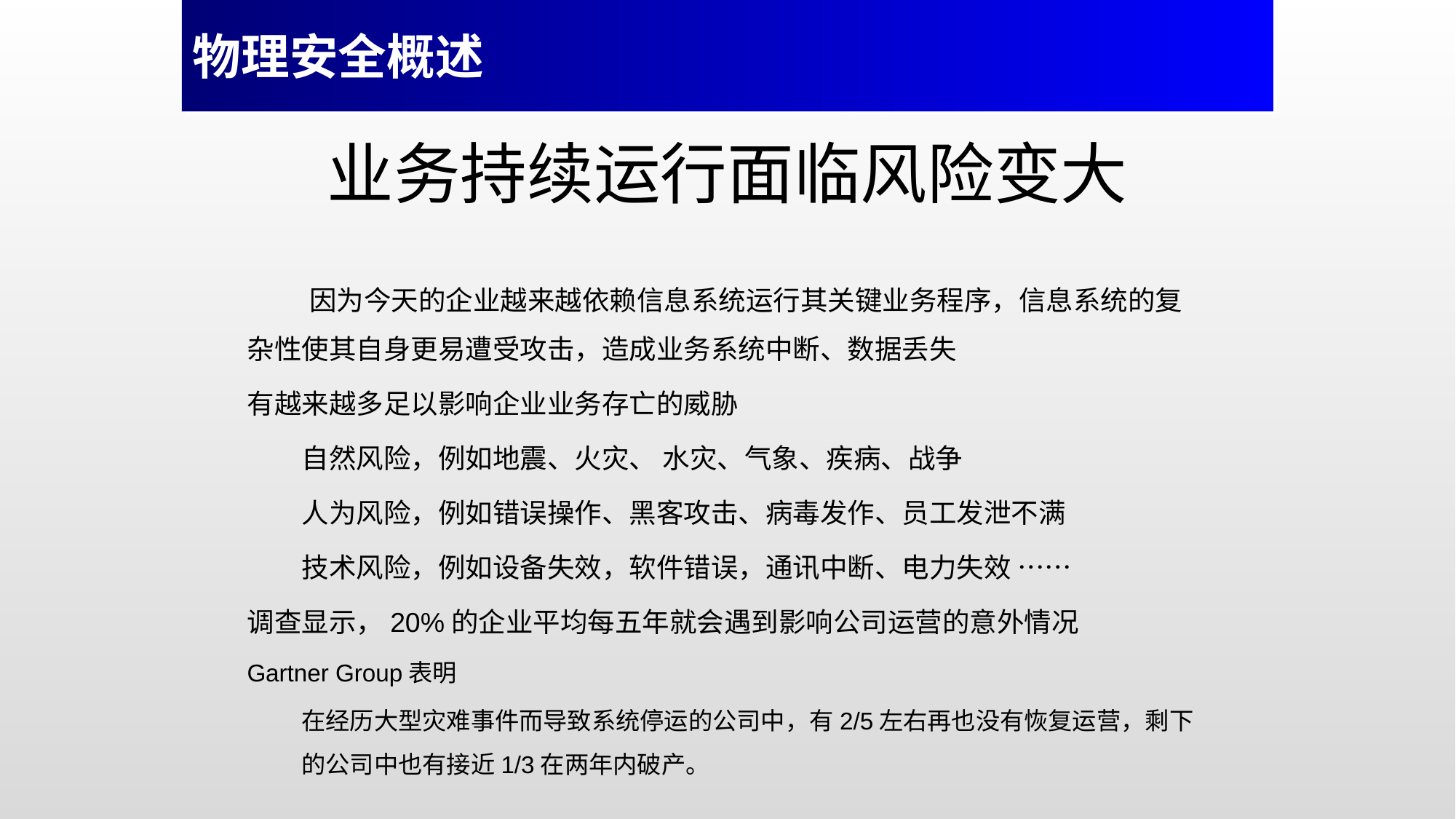

物理安全概述
业务持续运行面临风险变大
         因为今天的企业越来越依赖信息系统运行其关键业务程序，信息系统的复杂性使其自身更易遭受攻击，造成业务系统中断、数据丢失
有越来越多足以影响企业业务存亡的威胁
自然风险，例如地震、火灾、 水灾、气象、疾病、战争
人为风险，例如错误操作、黑客攻击、病毒发作、员工发泄不满
技术风险，例如设备失效，软件错误，通讯中断、电力失效 ……
调查显示，20%的企业平均每五年就会遇到影响公司运营的意外情况
Gartner Group表明
在经历大型灾难事件而导致系统停运的公司中，有2/5左右再也没有恢复运营，剩下的公司中也有接近1/3在两年内破产。